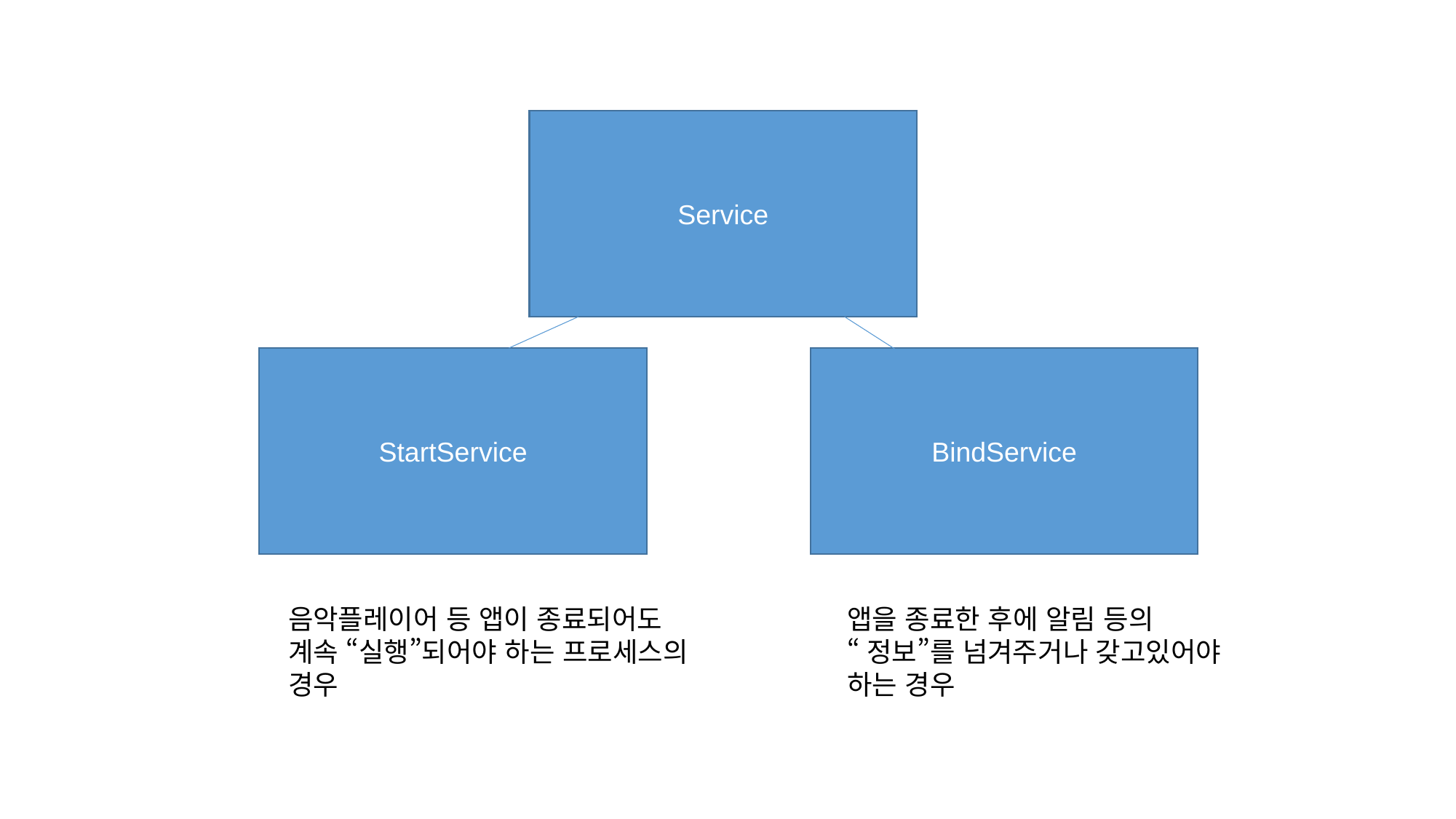

Service
StartService
BindService
음악플레이어 등 앱이 종료되어도
계속 “실행”되어야 하는 프로세스의
경우
앱을 종료한 후에 알림 등의
“정보”를 넘겨주거나 갖고있어야
하는 경우